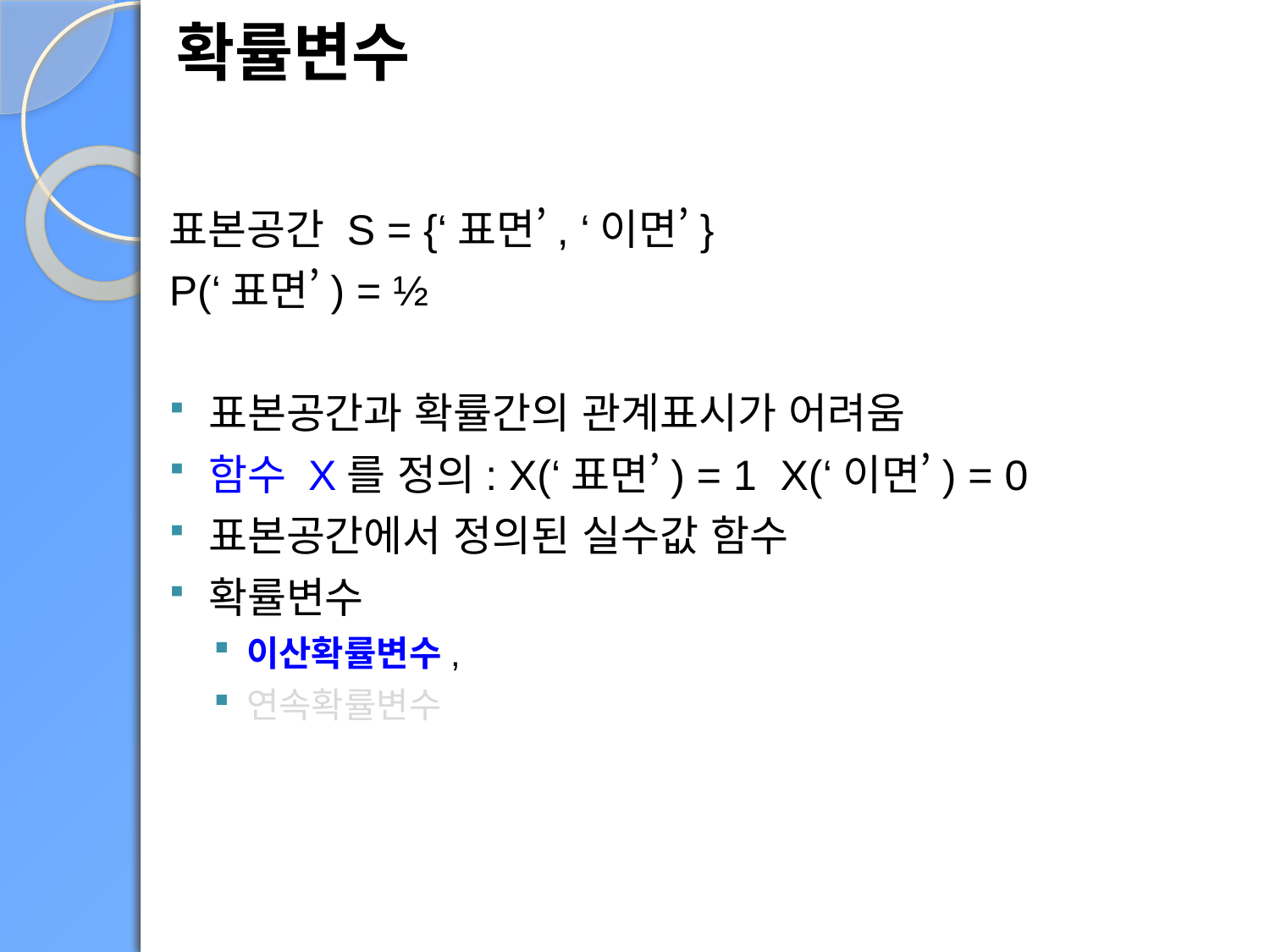

확률변수
표본공간 S = {‘표면’, ‘이면’}
P(‘표면’) = ½

표본공간과 확률간의 관계표시가 어려움
함수 X를 정의: X(‘표면’) = 1  X(‘이면’) = 0
표본공간에서 정의된 실수값 함수
확률변수
이산확률변수,
연속확률변수